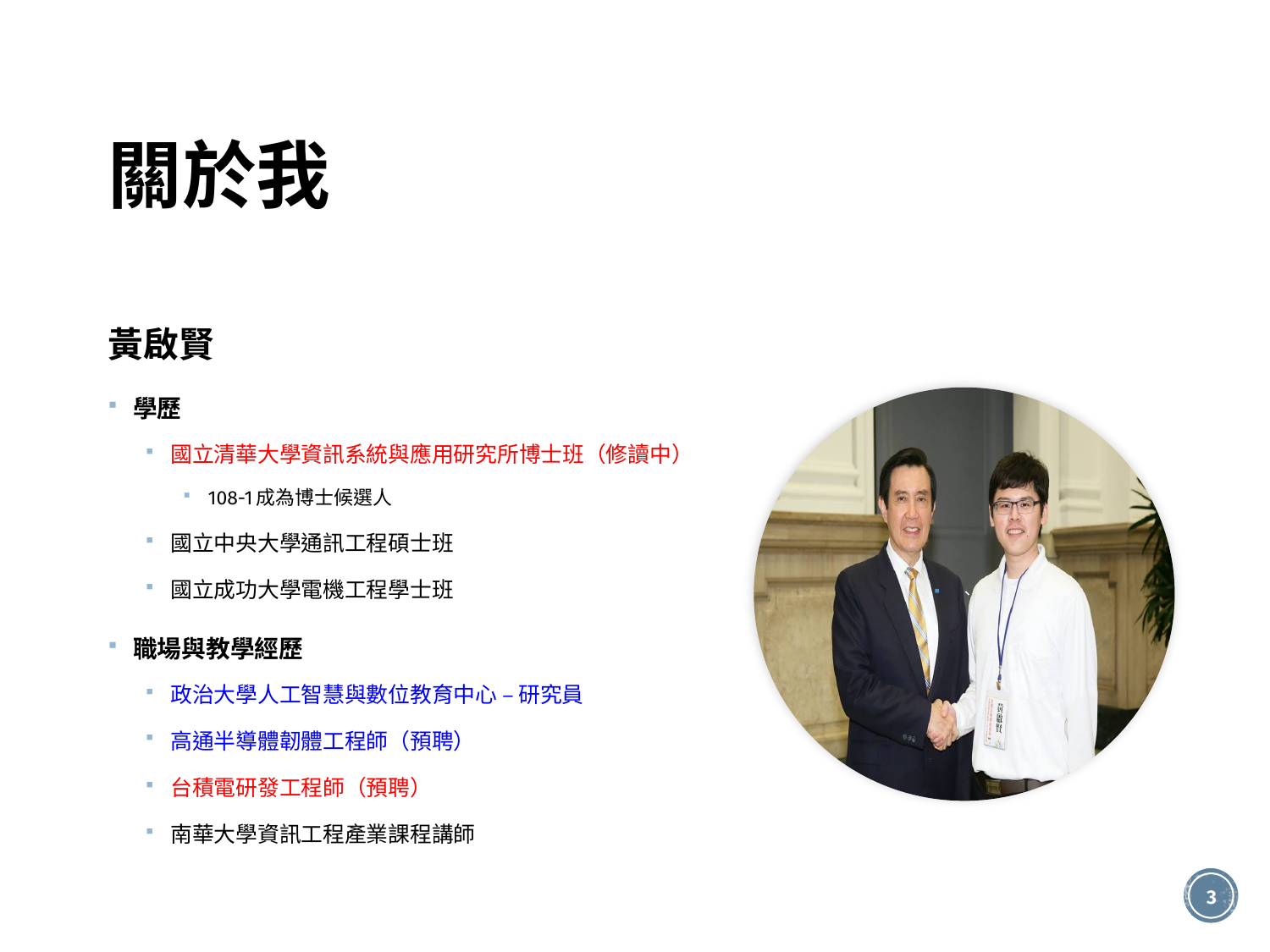

# 關於我
黃啟賢
學歷
國立清華大學資訊系統與應用研究所博士班（修讀中）
108-1成為博士候選人
國立中央大學通訊工程碩士班
國立成功大學電機工程學士班
職場與教學經歷
政治大學人工智慧與數位教育中心 – 研究員
高通半導體韌體工程師（預聘）
台積電研發工程師（預聘）
南華大學資訊工程產業課程講師

、
3